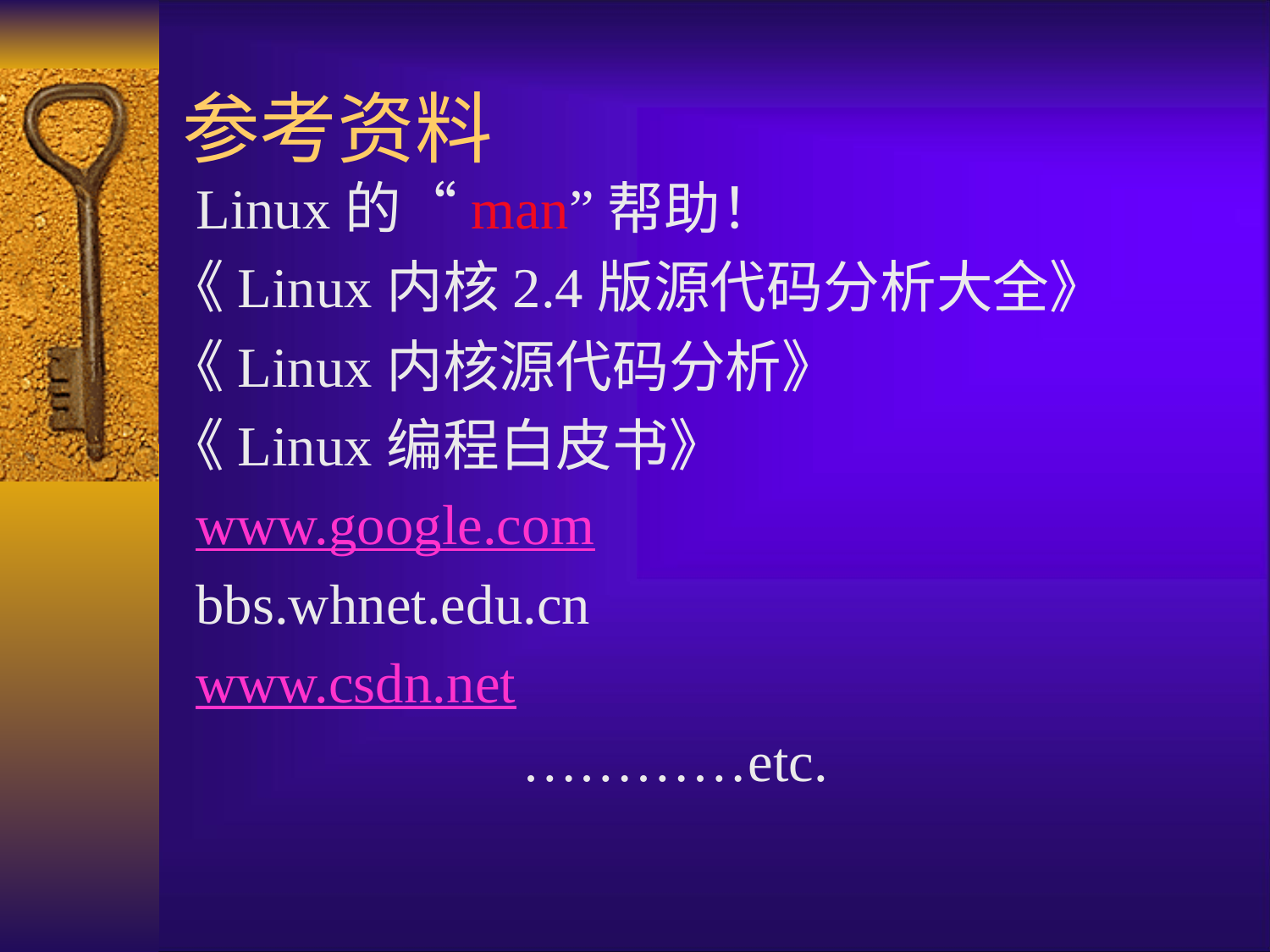

# 参考资料
  Linux的“man”帮助！
《Linux内核2.4版源代码分析大全》
《Linux内核源代码分析》
《Linux编程白皮书》
  www.google.com
  bbs.whnet.edu.cn
  www.csdn.net
                         …………etc.